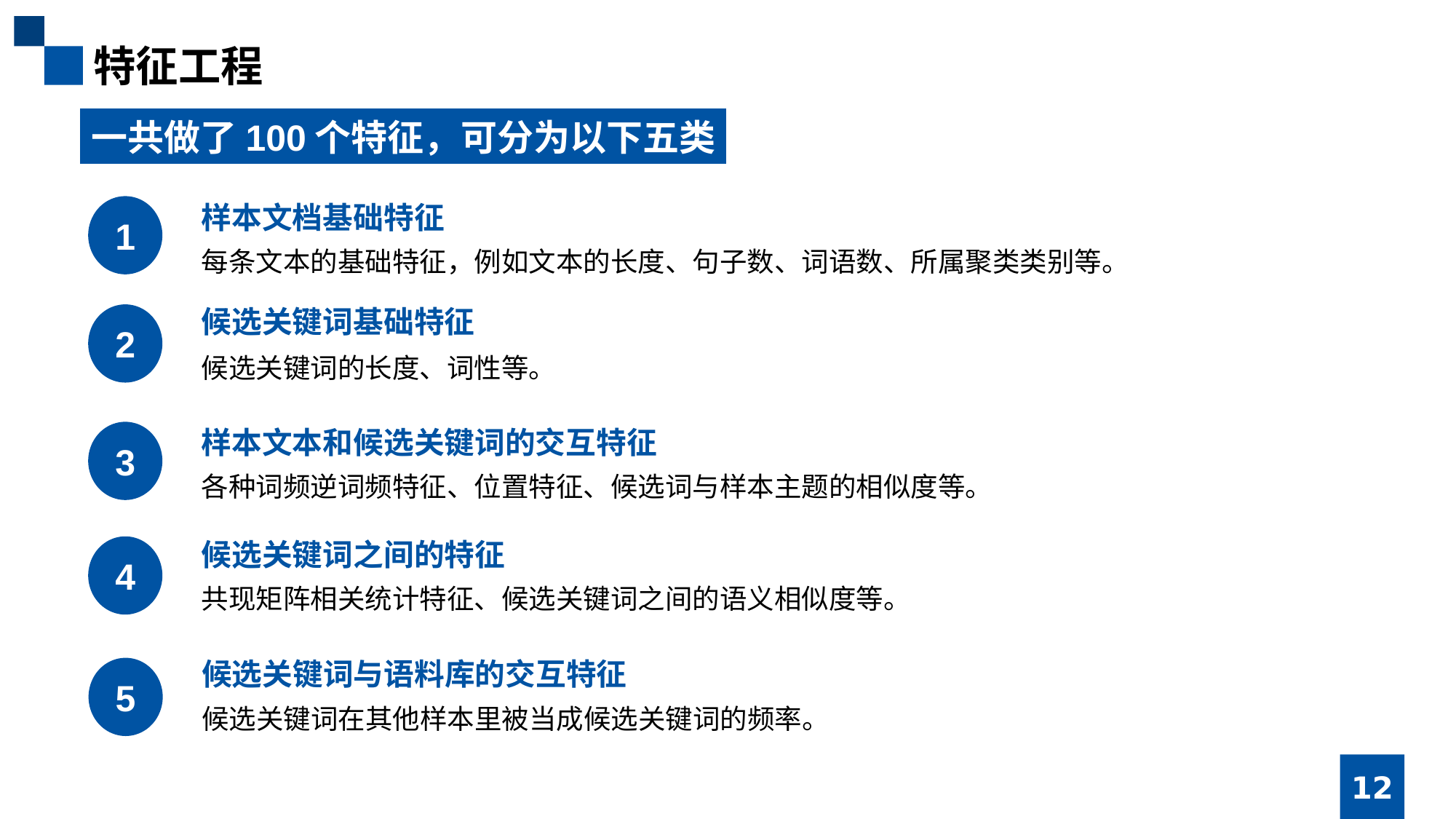

特征工程
一共做了100个特征，可分为以下五类
样本文档基础特征
每条文本的基础特征，例如文本的长度、句子数、词语数、所属聚类类别等。
1
候选关键词基础特征
候选关键词的长度、词性等。
2
样本文本和候选关键词的交互特征
各种词频逆词频特征、位置特征、候选词与样本主题的相似度等。
3
候选关键词之间的特征
共现矩阵相关统计特征、候选关键词之间的语义相似度等。
4
候选关键词与语料库的交互特征
候选关键词在其他样本里被当成候选关键词的频率。
5
12